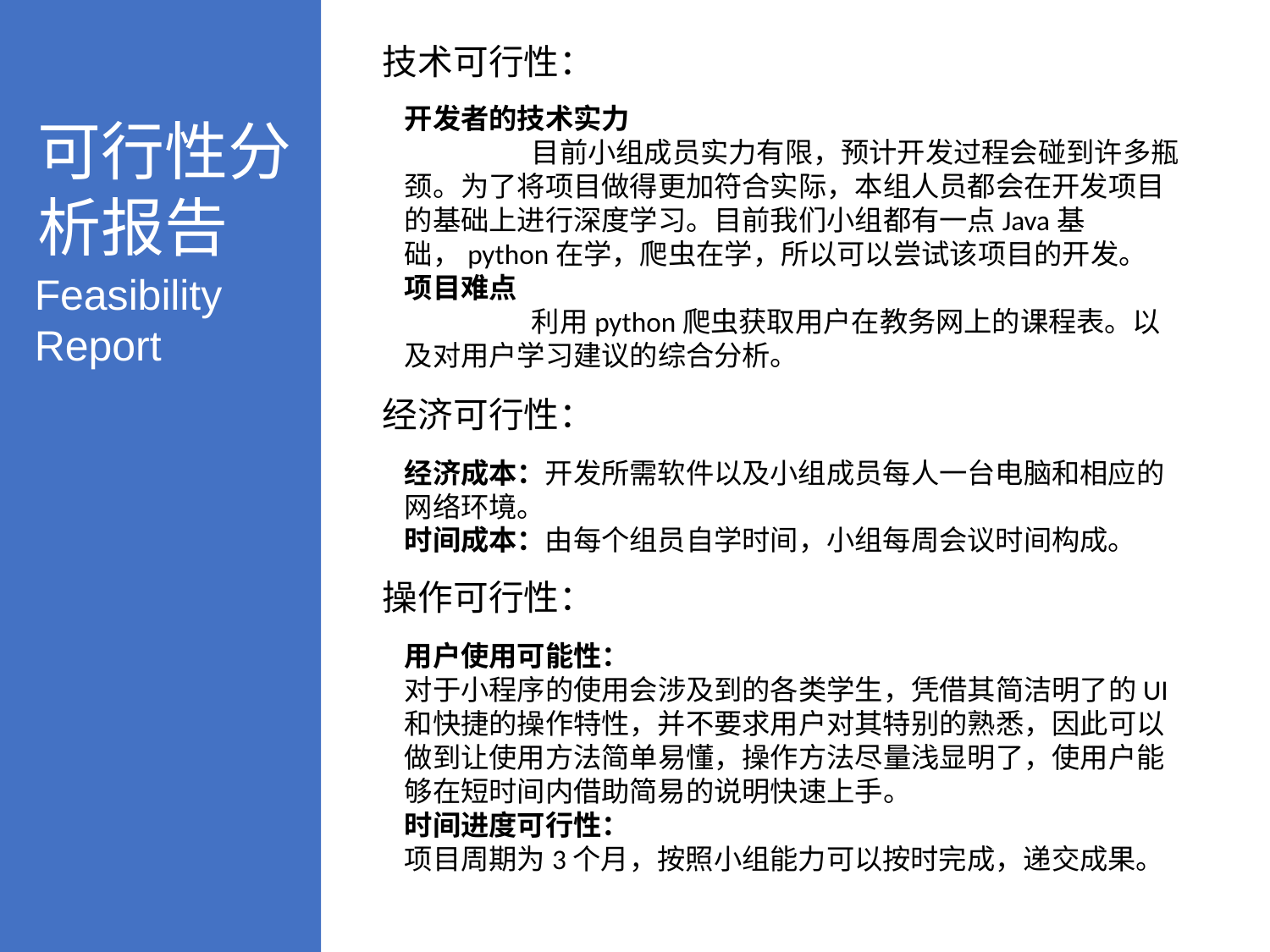

可行性分析报告
Feasibility Report
技术可行性：
开发者的技术实力
	目前小组成员实力有限，预计开发过程会碰到许多瓶颈。为了将项目做得更加符合实际，本组人员都会在开发项目的基础上进行深度学习。目前我们小组都有一点Java基础，python在学，爬虫在学，所以可以尝试该项目的开发。
项目难点
	利用python爬虫获取用户在教务网上的课程表。以及对用户学习建议的综合分析。

经济可行性：
经济成本：开发所需软件以及小组成员每人一台电脑和相应的网络环境。
时间成本：由每个组员自学时间，小组每周会议时间构成。
操作可行性：
用户使用可能性：
对于小程序的使用会涉及到的各类学生，凭借其简洁明了的UI 和快捷的操作特性，并不要求用户对其特别的熟悉，因此可以做到让使用方法简单易懂，操作方法尽量浅显明了，使用户能够在短时间内借助简易的说明快速上手。
时间进度可行性：
项目周期为3个月，按照小组能力可以按时完成，递交成果。